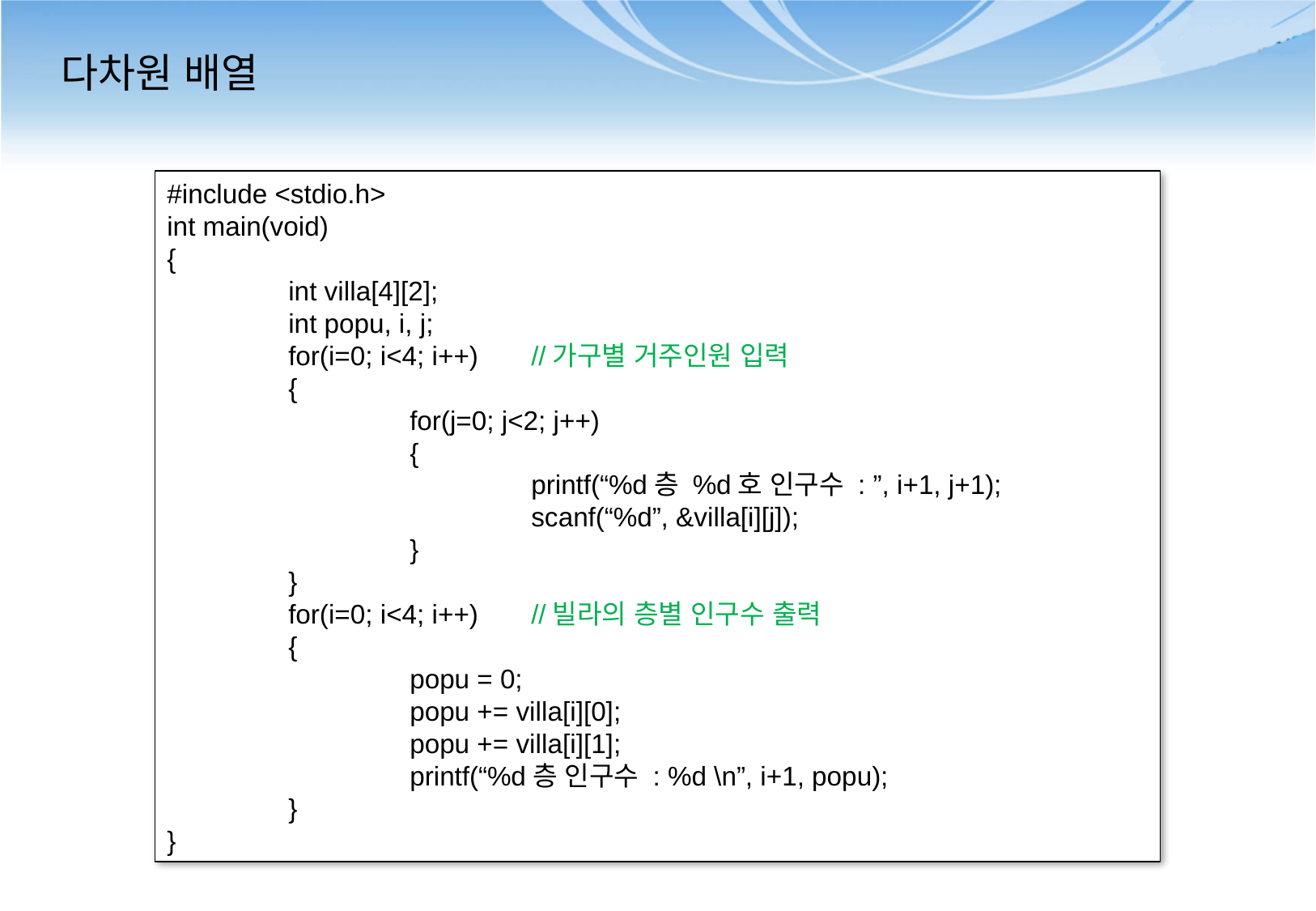

# 다차원 배열

#include <stdio.h>
int main(void)
{
	int villa[4][2];
	int popu, i, j;
	for(i=0; i<4; i++)	//가구별 거주인원 입력
	{
		for(j=0; j<2; j++)
		{
			printf(“%d층 %d호 인구수 : ”, i+1, j+1);
			scanf(“%d”, &villa[i][j]);
		}
	}
	for(i=0; i<4; i++)	//빌라의 층별 인구수 출력
	{
		popu = 0;
		popu += villa[i][0];
		popu += villa[i][1];
		printf(“%d층 인구수 : %d \n”, i+1, popu);
	}
}